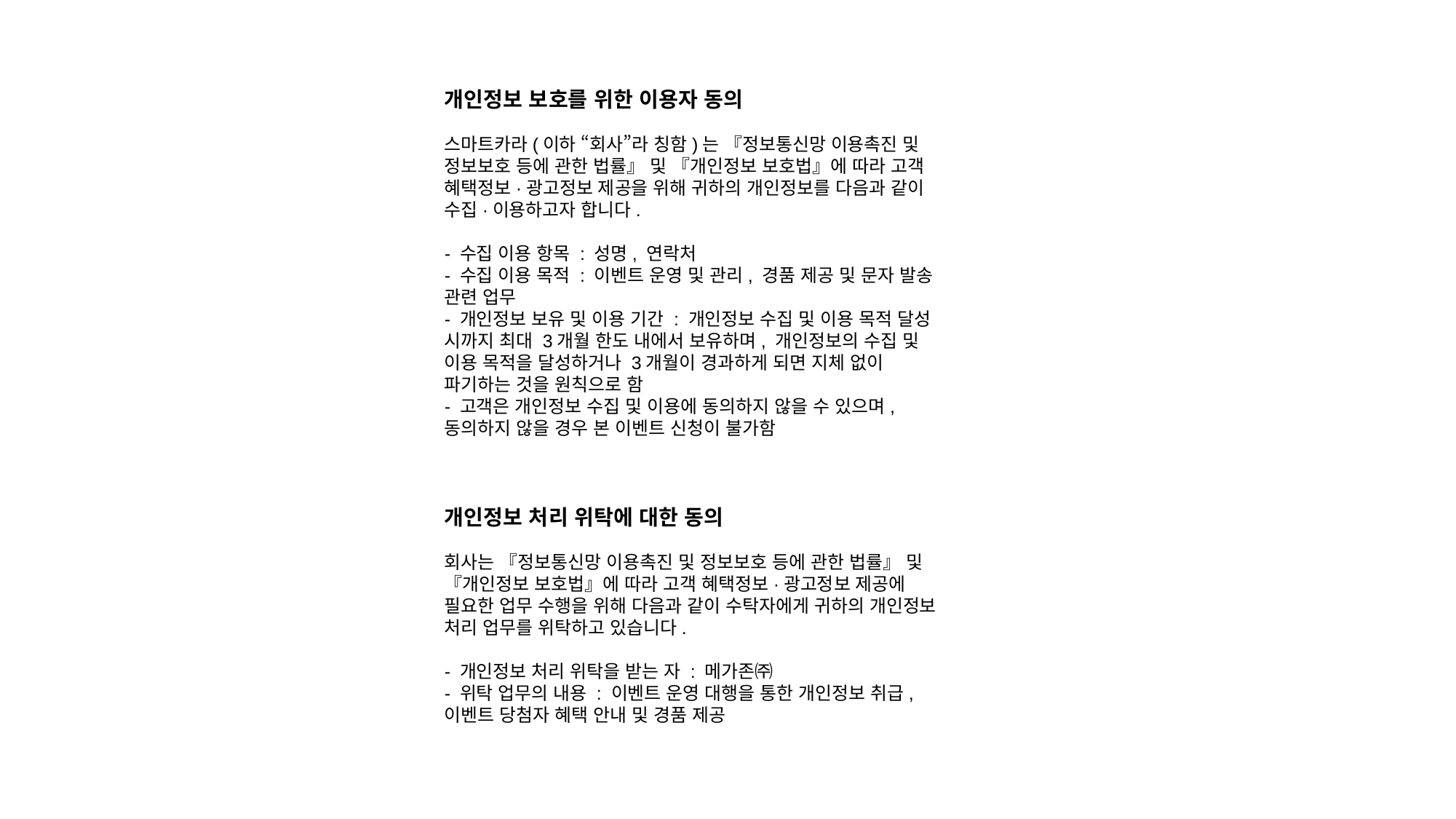

개인정보 보호를 위한 이용자 동의

스마트카라(이하 “회사”라 칭함)는 『정보통신망 이용촉진 및 정보보호 등에 관한 법률』 및 『개인정보 보호법』에 따라 고객 혜택정보·광고정보 제공을 위해 귀하의 개인정보를 다음과 같이 수집·이용하고자 합니다.

- 수집 이용 항목 : 성명, 연락처
- 수집 이용 목적 : 이벤트 운영 및 관리, 경품 제공 및 문자 발송 관련 업무
- 개인정보 보유 및 이용 기간 : 개인정보 수집 및 이용 목적 달성 시까지 최대 3개월 한도 내에서 보유하며, 개인정보의 수집 및 이용 목적을 달성하거나 3개월이 경과하게 되면 지체 없이 파기하는 것을 원칙으로 함
- 고객은 개인정보 수집 및 이용에 동의하지 않을 수 있으며, 동의하지 않을 경우 본 이벤트 신청이 불가함

개인정보 처리 위탁에 대한 동의

회사는 『정보통신망 이용촉진 및 정보보호 등에 관한 법률』 및 『개인정보 보호법』에 따라 고객 혜택정보·광고정보 제공에 필요한 업무 수행을 위해 다음과 같이 수탁자에게 귀하의 개인정보 처리 업무를 위탁하고 있습니다.

- 개인정보 처리 위탁을 받는 자 : 메가존㈜
- 위탁 업무의 내용 : 이벤트 운영 대행을 통한 개인정보 취급, 이벤트 당첨자 혜택 안내 및 경품 제공